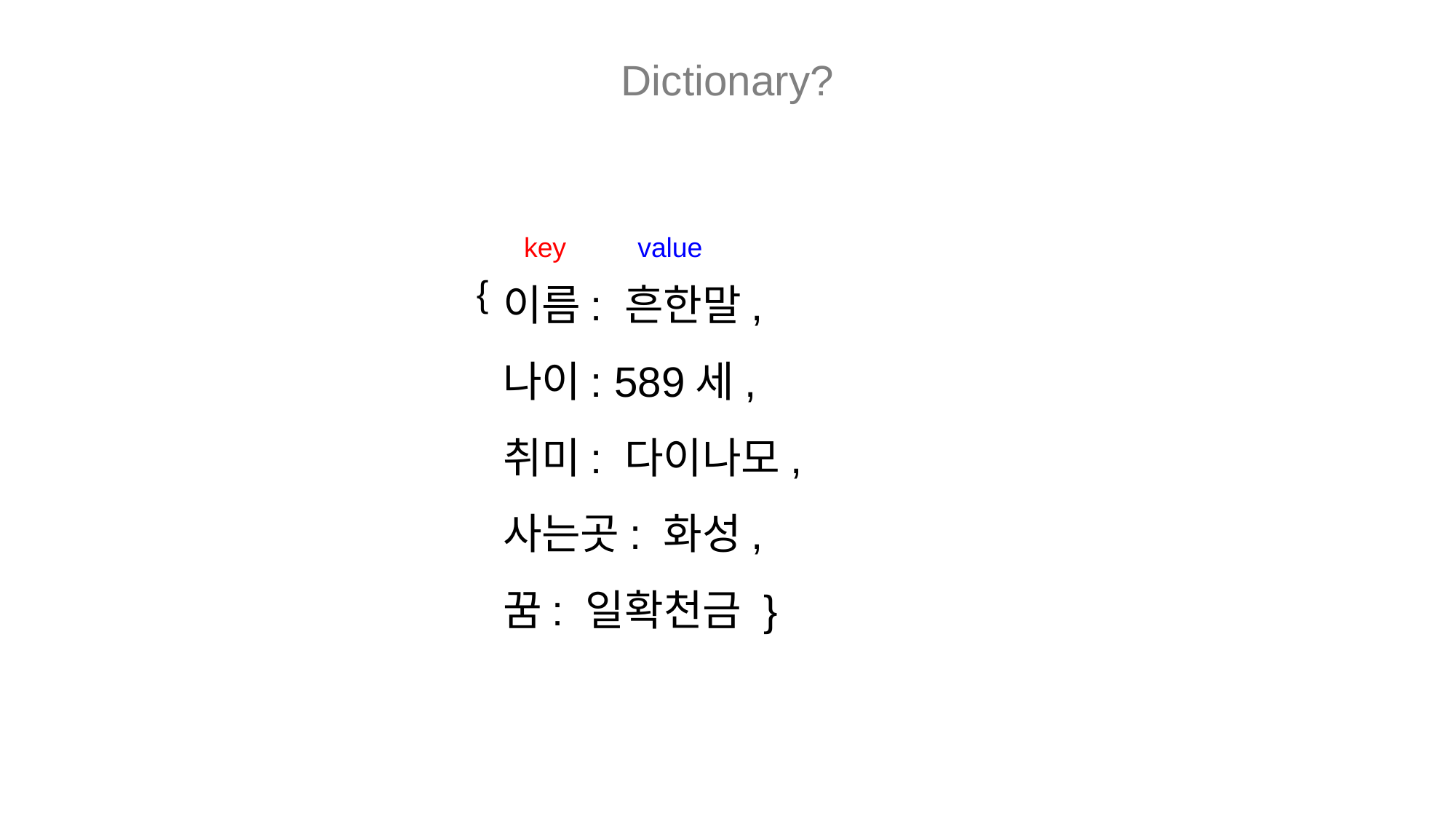

Dictionary?
key
value
이름: 흔한말,
나이: 589세,
취미: 다이나모,
사는곳: 화성,
꿈: 일확천금 }
{